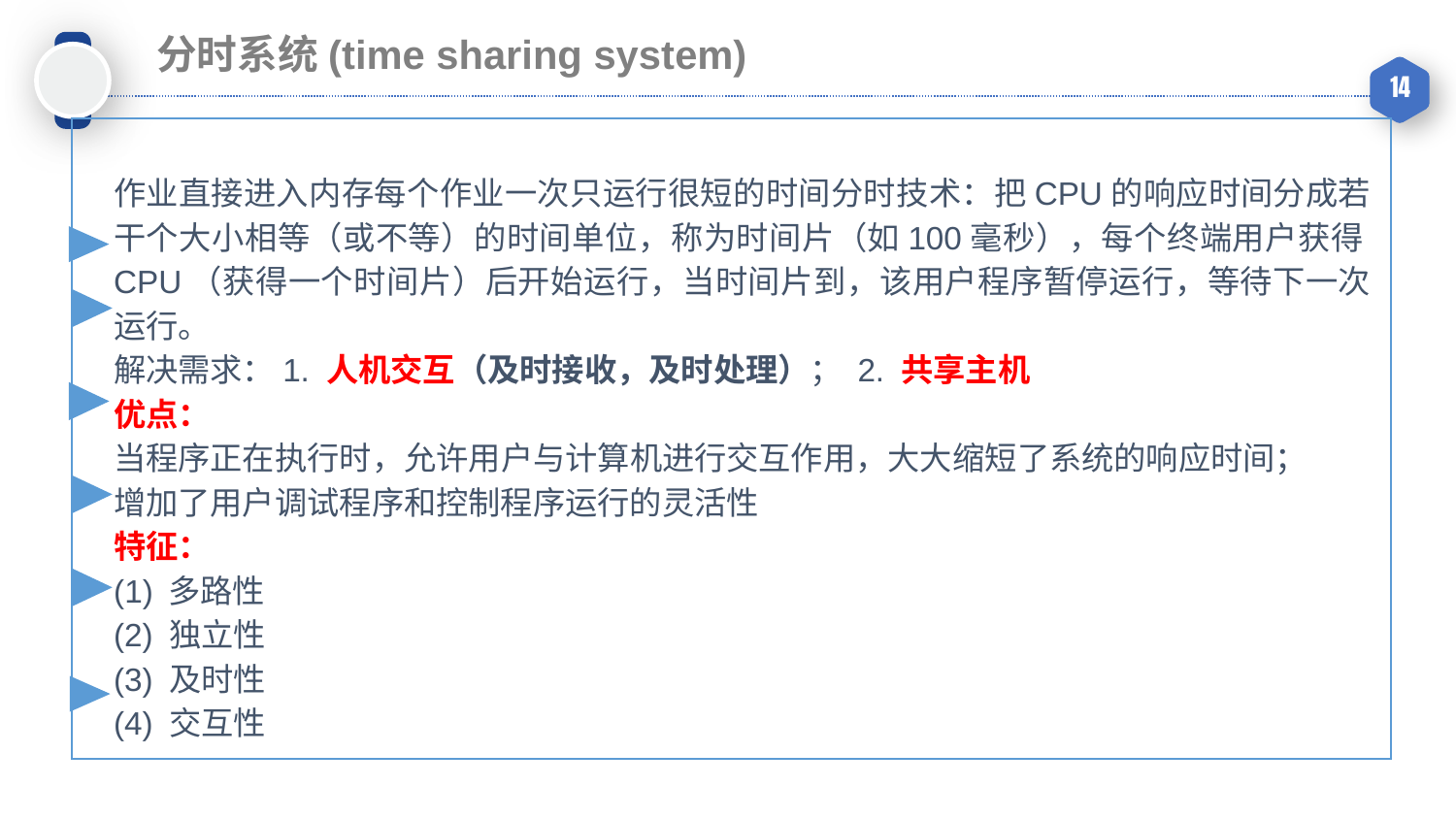

分时系统(time sharing system)

作业直接进入内存每个作业一次只运行很短的时间分时技术：把CPU的响应时间分成若干个大小相等（或不等）的时间单位，称为时间片（如100毫秒），每个终端用户获得CPU（获得一个时间片）后开始运行，当时间片到，该用户程序暂停运行，等待下一次运行。
解决需求：1. 人机交互（及时接收，及时处理）； 2. 共享主机
优点：
当程序正在执行时，允许用户与计算机进行交互作用，大大缩短了系统的响应时间；
增加了用户调试程序和控制程序运行的灵活性
特征：
多路性
(2) 独立性
(3) 及时性
(4) 交互性